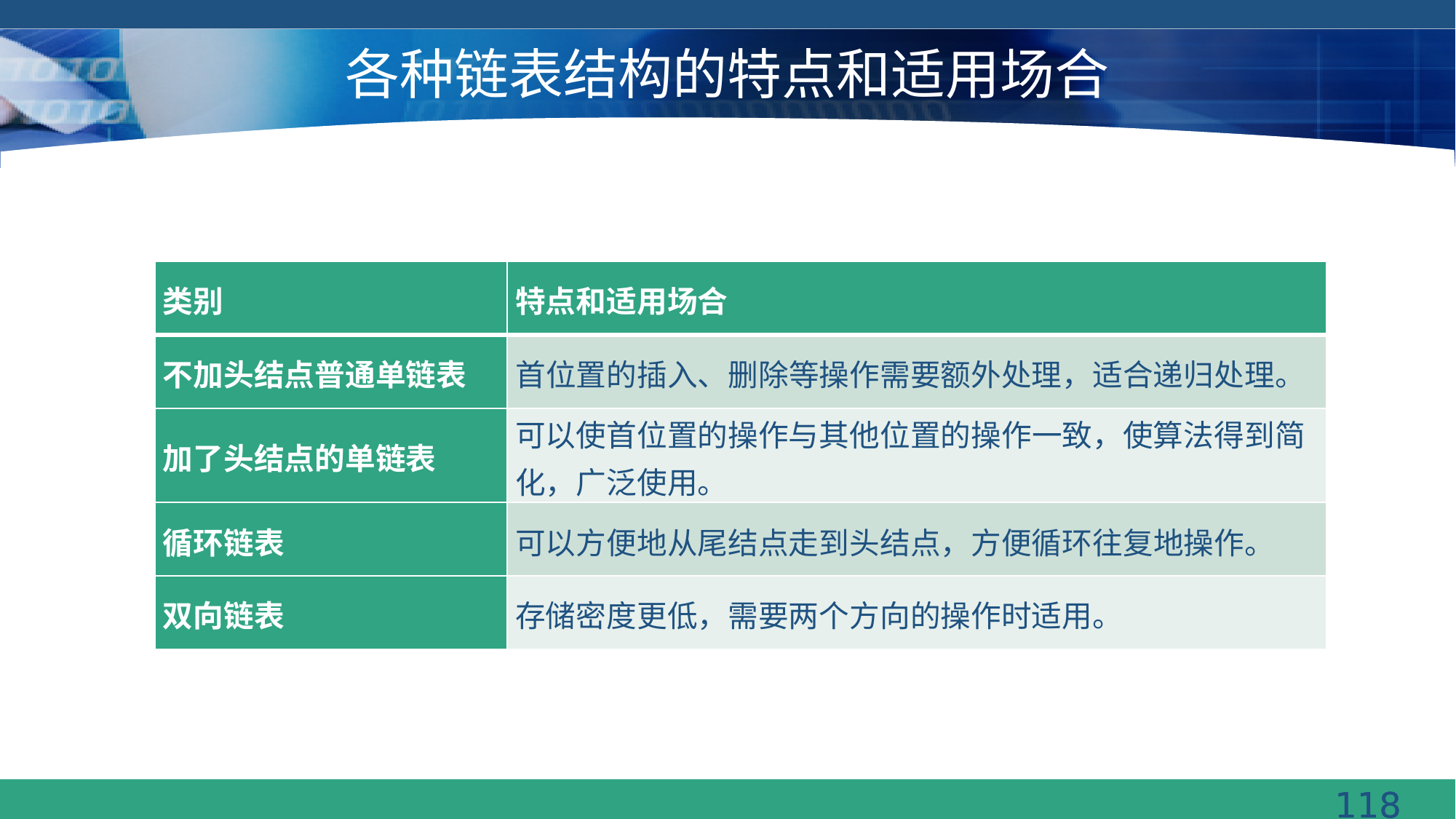

# 各种链表结构的特点和适用场合
| 类别 | 特点和适用场合 |
| --- | --- |
| 不加头结点普通单链表 | 首位置的插入、删除等操作需要额外处理，适合递归处理。 |
| 加了头结点的单链表 | 可以使首位置的操作与其他位置的操作一致，使算法得到简化，广泛使用。 |
| 循环链表 | 可以方便地从尾结点走到头结点，方便循环往复地操作。 |
| 双向链表 | 存储密度更低，需要两个方向的操作时适用。 |